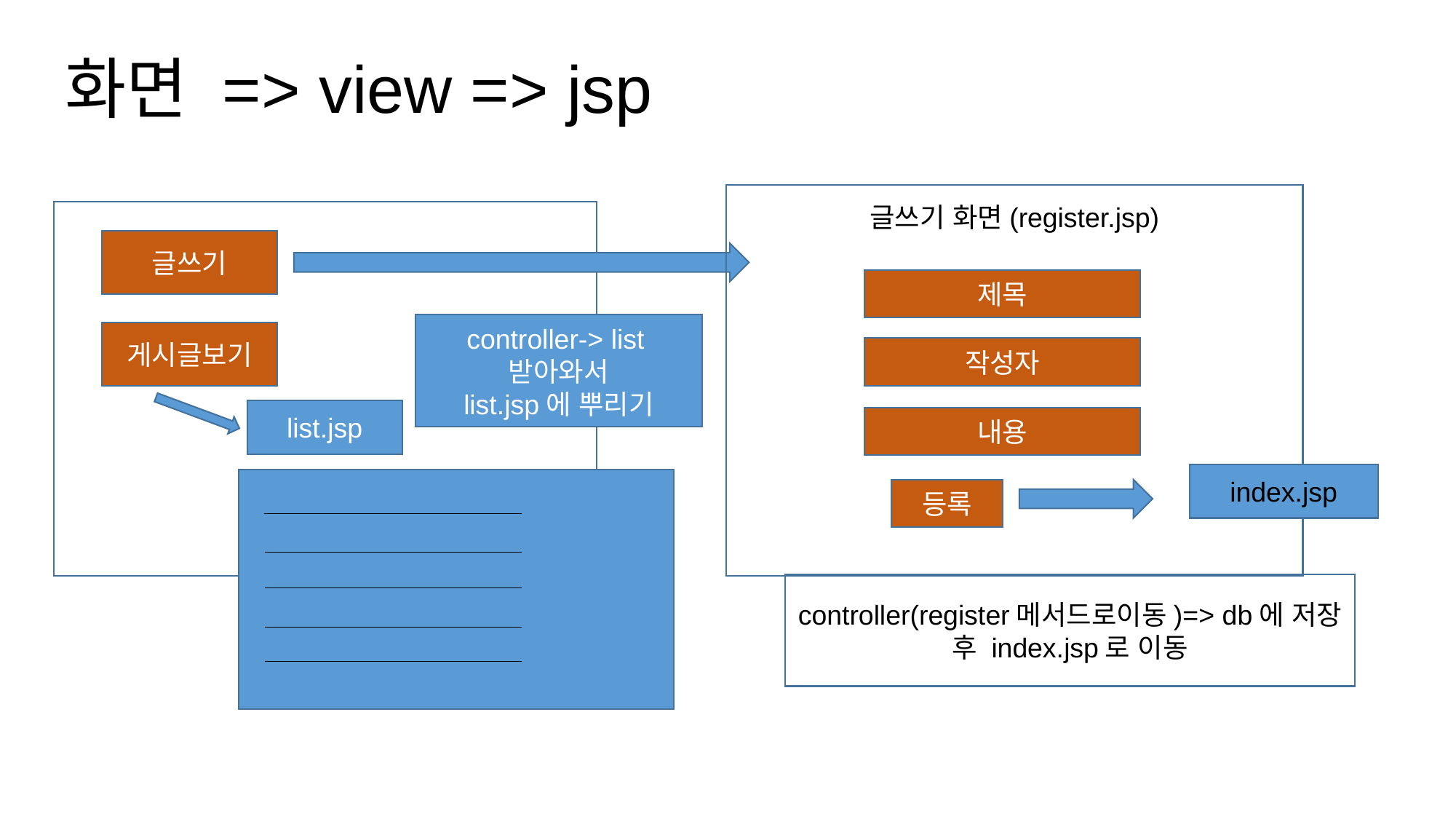

# 화면 => view => jsp
글쓰기 화면(register.jsp)

글쓰기
제목
controller-> list받아와서
list.jsp에 뿌리기
게시글보기
작성자

list.jsp
내용

index.jsp

등록
controller(register메서드로이동)=> db에 저장 후 index.jsp로 이동